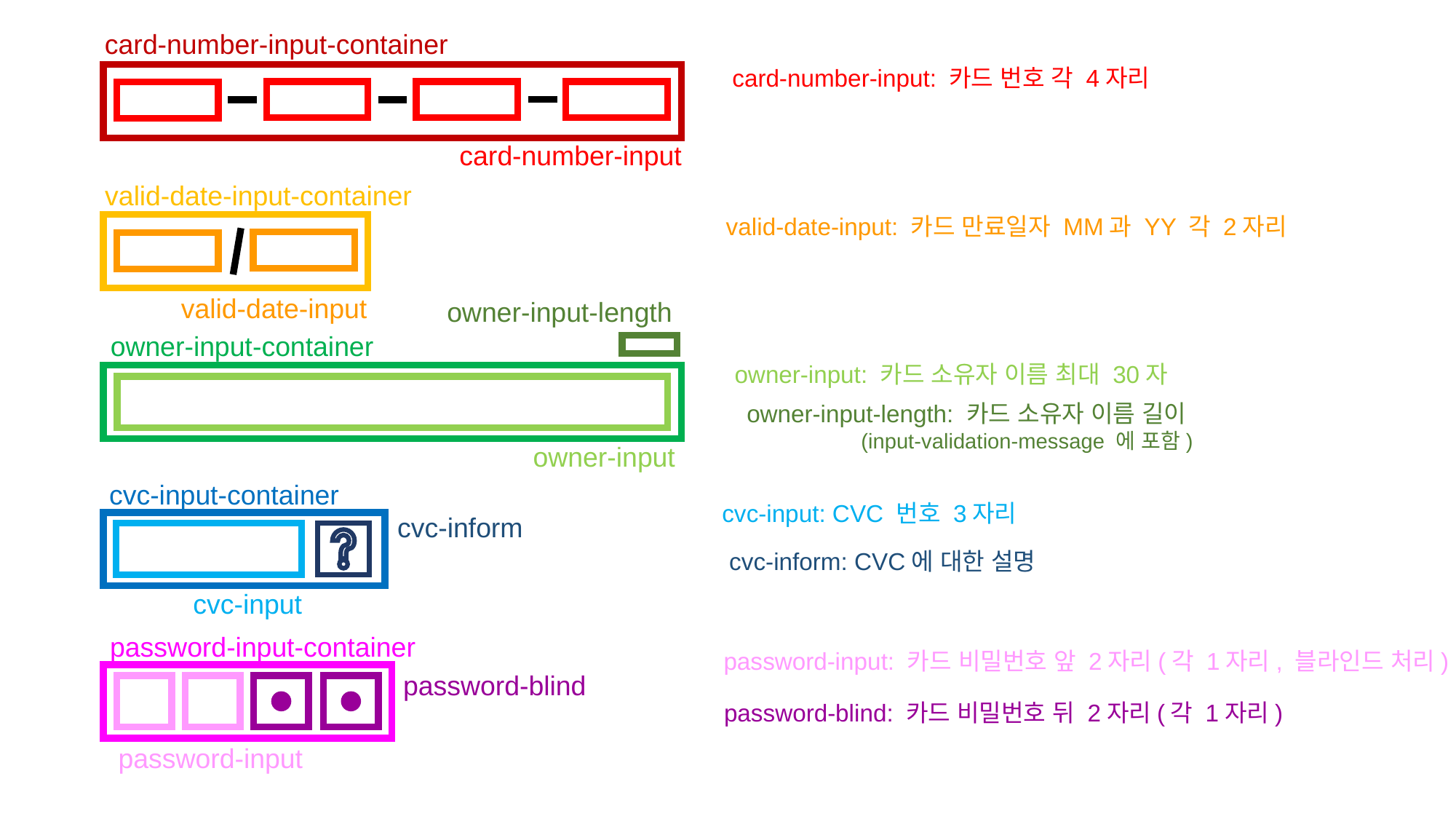

card-number-input-container

card-number-input: 카드 번호 각 4자리

card-number-input
valid-date-input-container
valid-date-input: 카드 만료일자 MM과 YY 각 2자리

valid-date-input
owner-input-length
owner-input-container

owner-input: 카드 소유자 이름 최대 30자

owner-input-length: 카드 소유자 이름 길이
(input-validation-message 에 포함)
owner-input
cvc-input-container

cvc-input: CVC 번호 3자리
cvc-inform

cvc-inform: CVC에 대한 설명
cvc-input
password-input-container

password-input: 카드 비밀번호 앞 2자리(각 1자리, 블라인드 처리)
password-blind

password-blind: 카드 비밀번호 뒤 2자리(각 1자리)

password-input